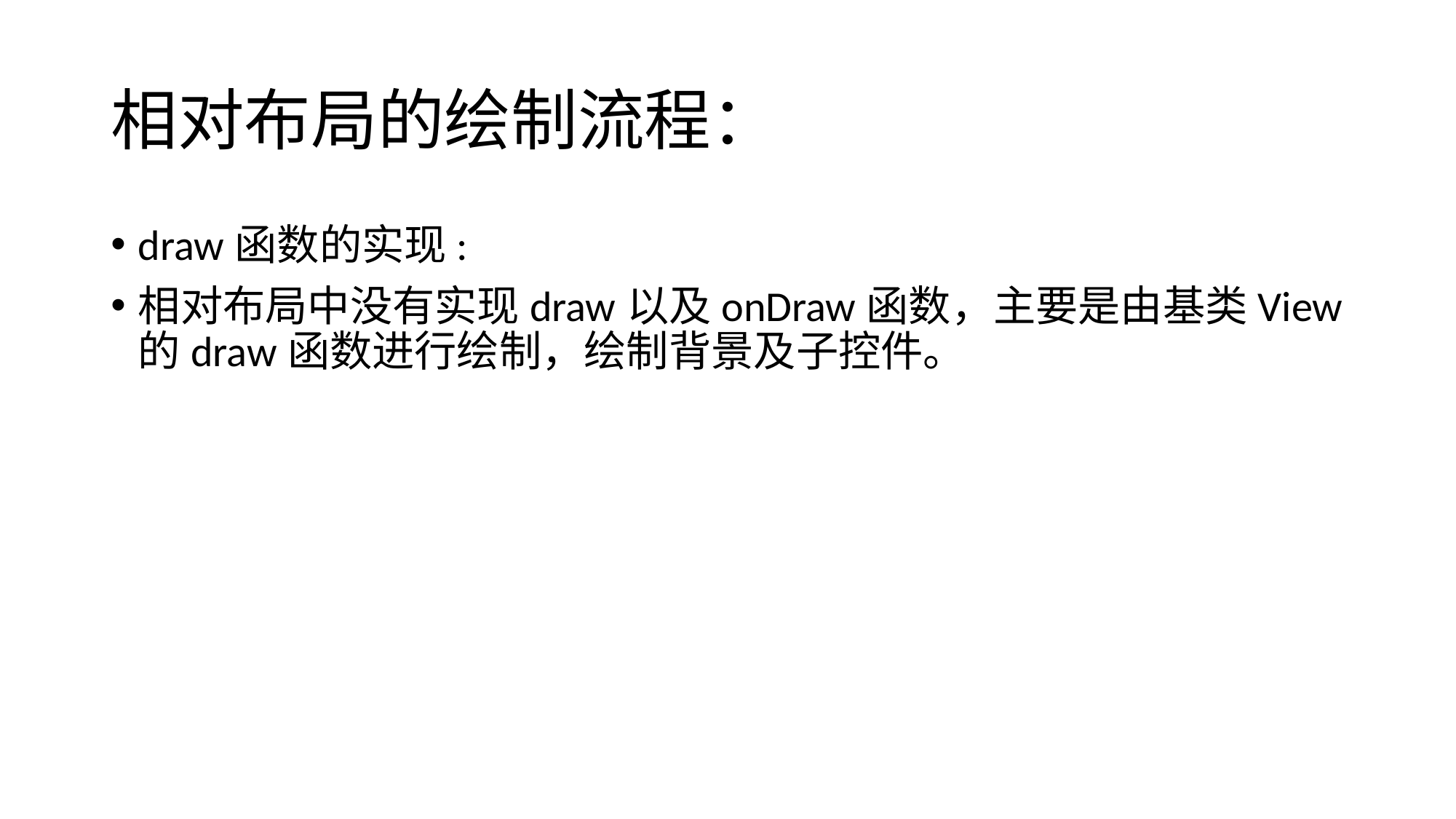

# 相对布局的绘制流程：
draw函数的实现:
相对布局中没有实现draw以及onDraw函数，主要是由基类View的draw函数进行绘制，绘制背景及子控件。